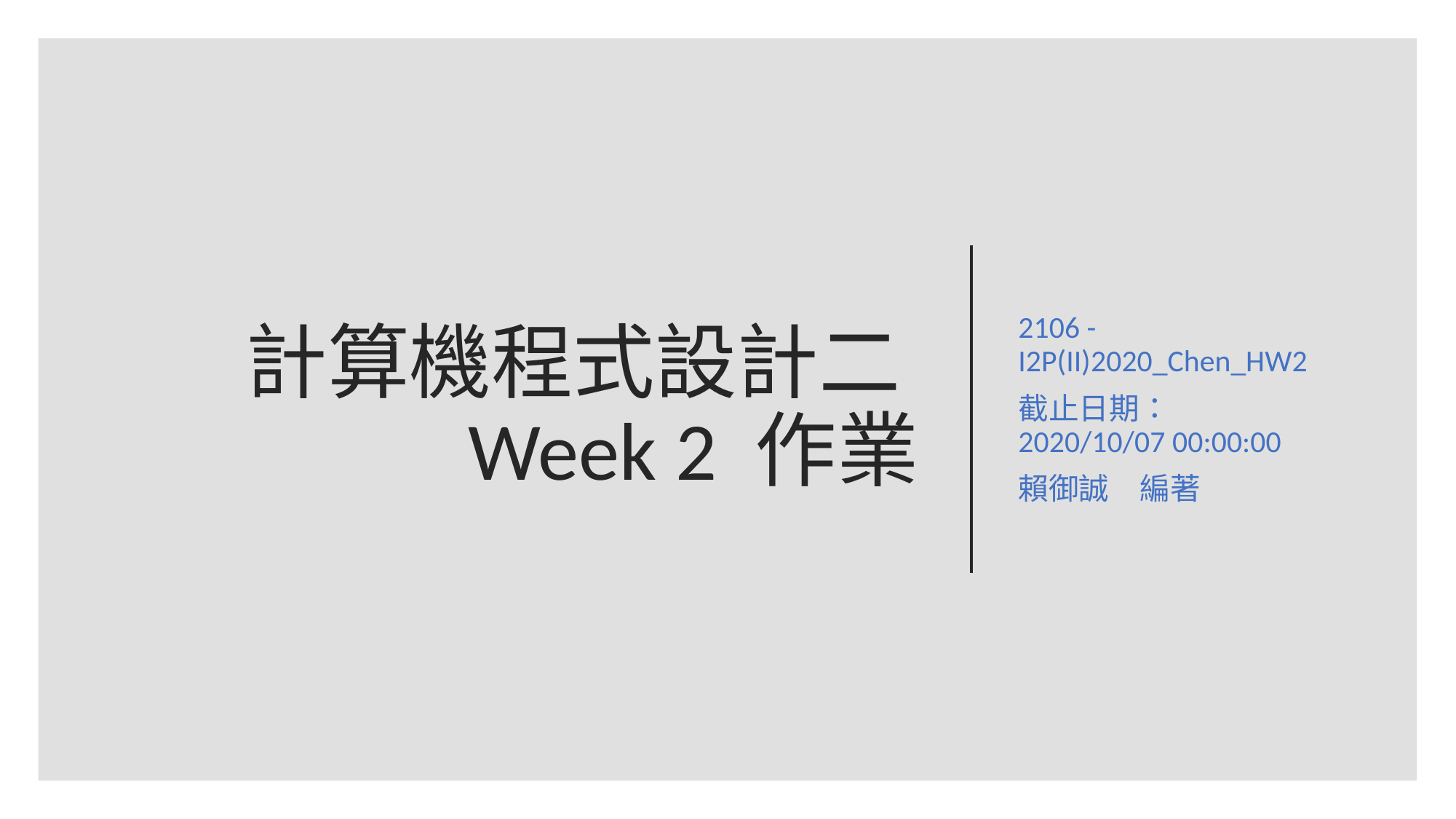

2106 - I2P(II)2020_Chen_HW2
截止日期：2020/10/07 00:00:00
賴御誠　編著
# 計算機程式設計二 Week 2 作業